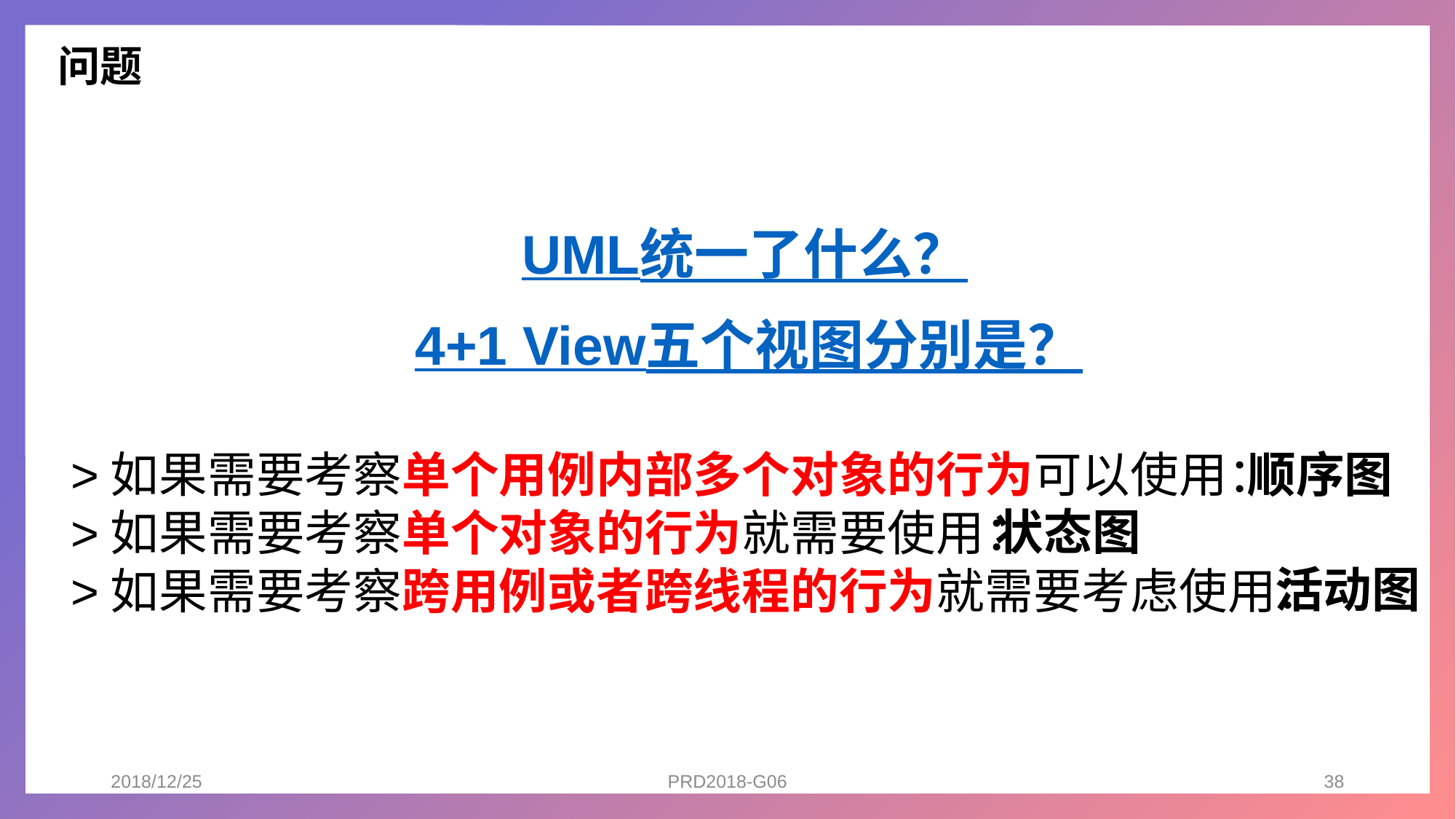

问题
UML统一了什么？
4+1 View五个视图分别是？
顺序图
>如果需要考察单个用例内部多个对象的行为可以使用：
>如果需要考察单个对象的行为就需要使用：
>如果需要考察跨用例或者跨线程的行为就需要考虑使用：
状态图
活动图
2018/12/25
PRD2018-G06
38